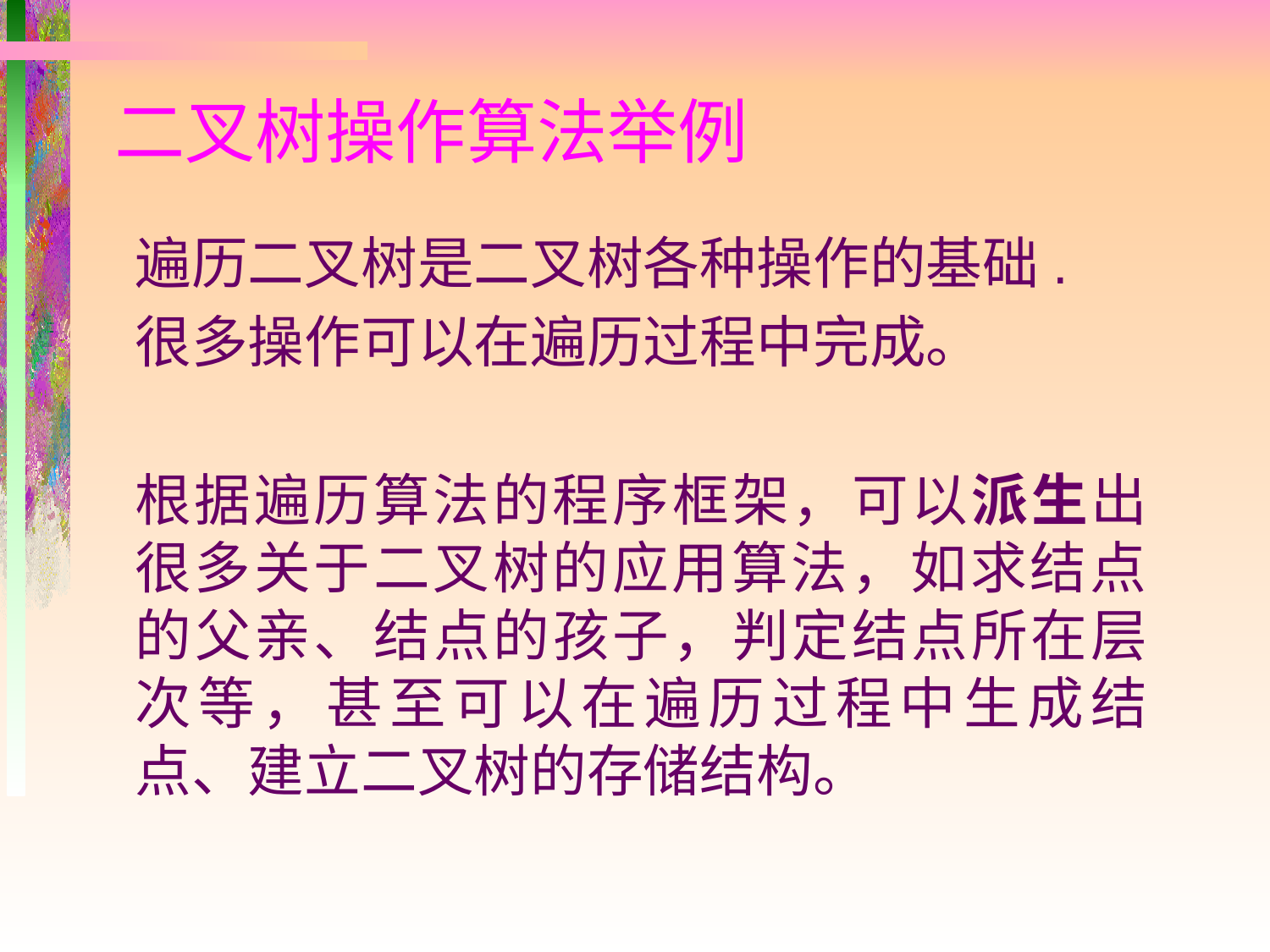

# 二叉树操作算法举例
遍历二叉树是二叉树各种操作的基础.
很多操作可以在遍历过程中完成。

根据遍历算法的程序框架，可以派生出很多关于二叉树的应用算法，如求结点的父亲、结点的孩子，判定结点所在层次等，甚至可以在遍历过程中生成结点、建立二叉树的存储结构。